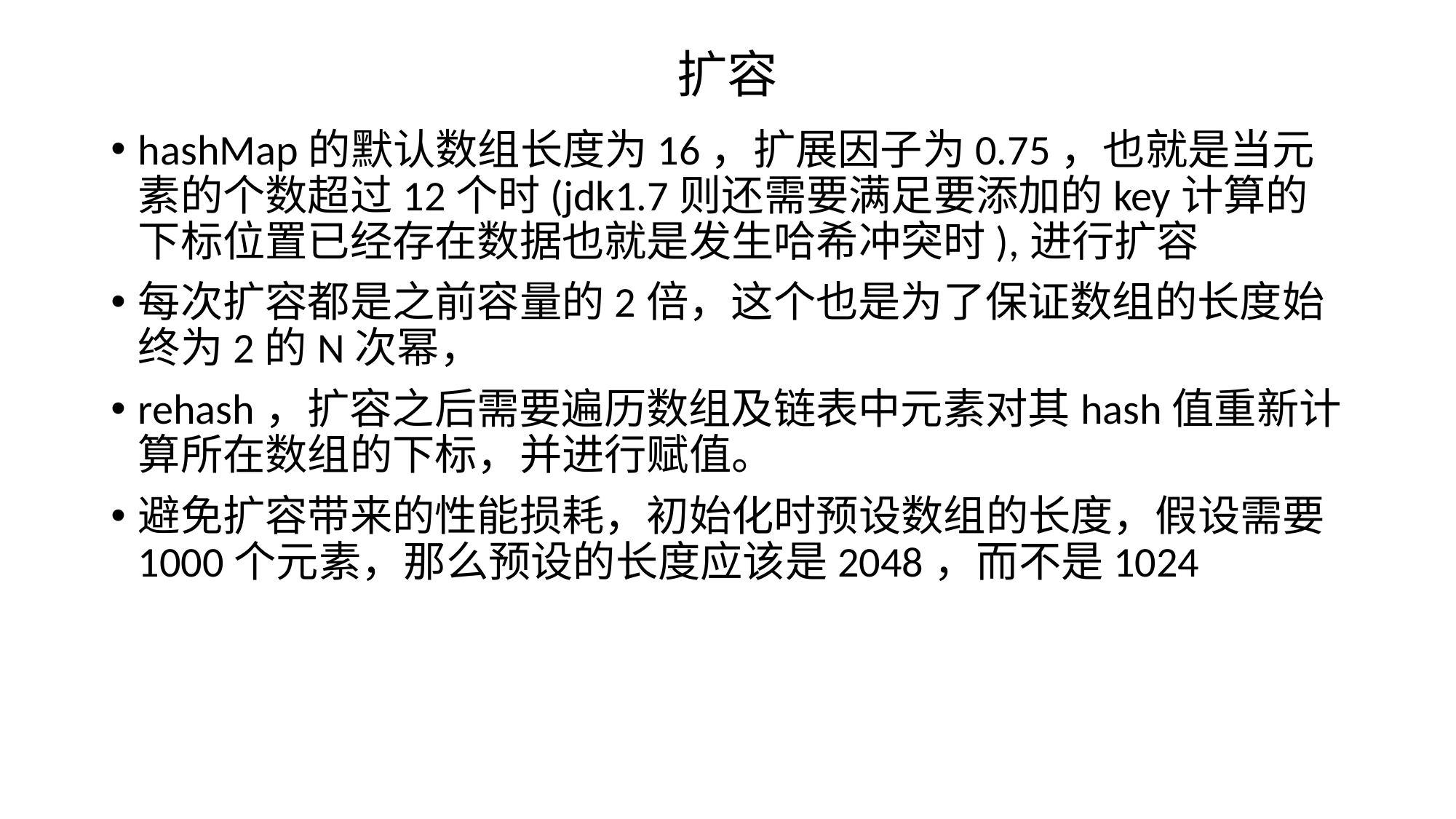

# 扩容
hashMap的默认数组长度为16，扩展因子为0.75，也就是当元素的个数超过12个时(jdk1.7则还需要满足要添加的key计算的下标位置已经存在数据也就是发生哈希冲突时),进行扩容
每次扩容都是之前容量的2倍，这个也是为了保证数组的长度始终为2的N次幂，
rehash，扩容之后需要遍历数组及链表中元素对其hash值重新计算所在数组的下标，并进行赋值。
避免扩容带来的性能损耗，初始化时预设数组的长度，假设需要1000个元素，那么预设的长度应该是2048，而不是1024